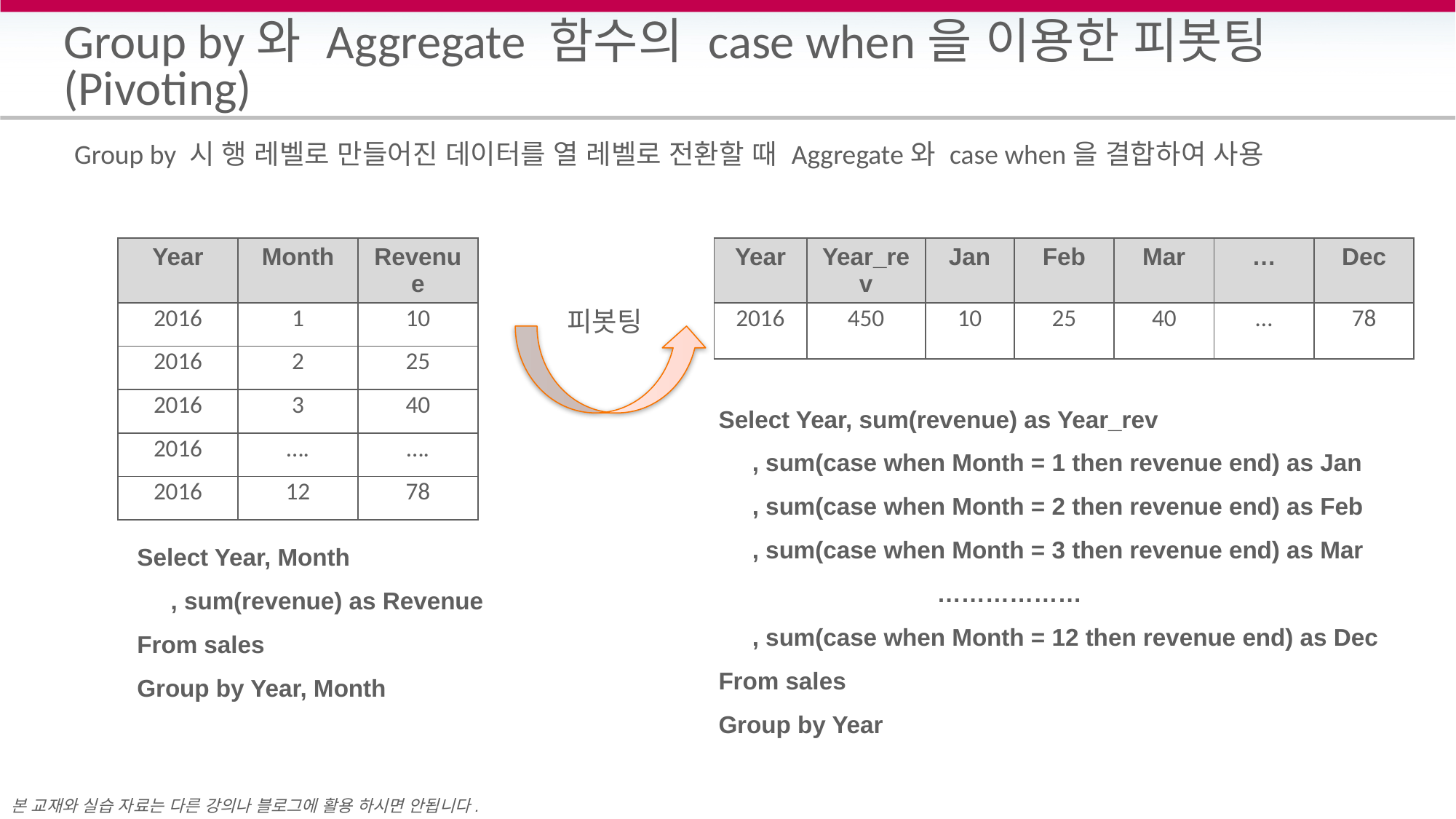

# Group by와 Aggregate 함수의 case when을 이용한 피봇팅(Pivoting)
Group by 시 행 레벨로 만들어진 데이터를 열 레벨로 전환할 때 Aggregate와 case when을 결합하여 사용
| Year | Month | Revenue |
| --- | --- | --- |
| 2016 | 1 | 10 |
| 2016 | 2 | 25 |
| 2016 | 3 | 40 |
| 2016 | …. | …. |
| 2016 | 12 | 78 |
| Year | Year\_rev | Jan | Feb | Mar | … | Dec |
| --- | --- | --- | --- | --- | --- | --- |
| 2016 | 450 | 10 | 25 | 40 | … | 78 |

피봇팅
Select Year, sum(revenue) as Year_rev
     , sum(case when Month = 1 then revenue end) as Jan
     , sum(case when Month = 2 then revenue end) as Feb
     , sum(case when Month = 3 then revenue end) as Mar
		………………
     , sum(case when Month = 12 then revenue end) as Dec
From sales
Group by Year
Select Year, Month
     , sum(revenue) as Revenue
From sales
Group by Year, Month